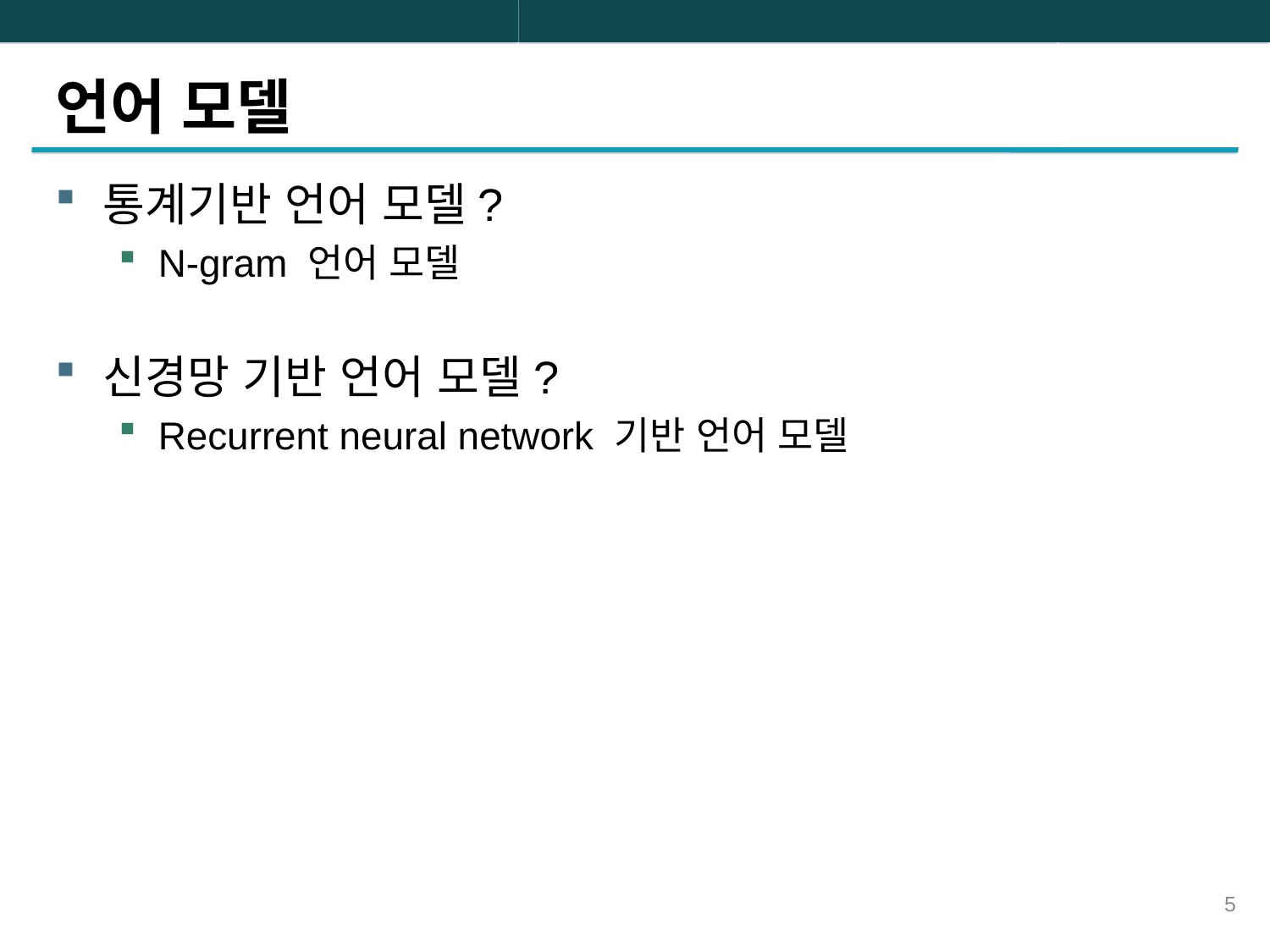

# 언어 모델
통계기반 언어 모델?
N-gram 언어 모델

신경망 기반 언어 모델?
Recurrent neural network 기반 언어 모델
5